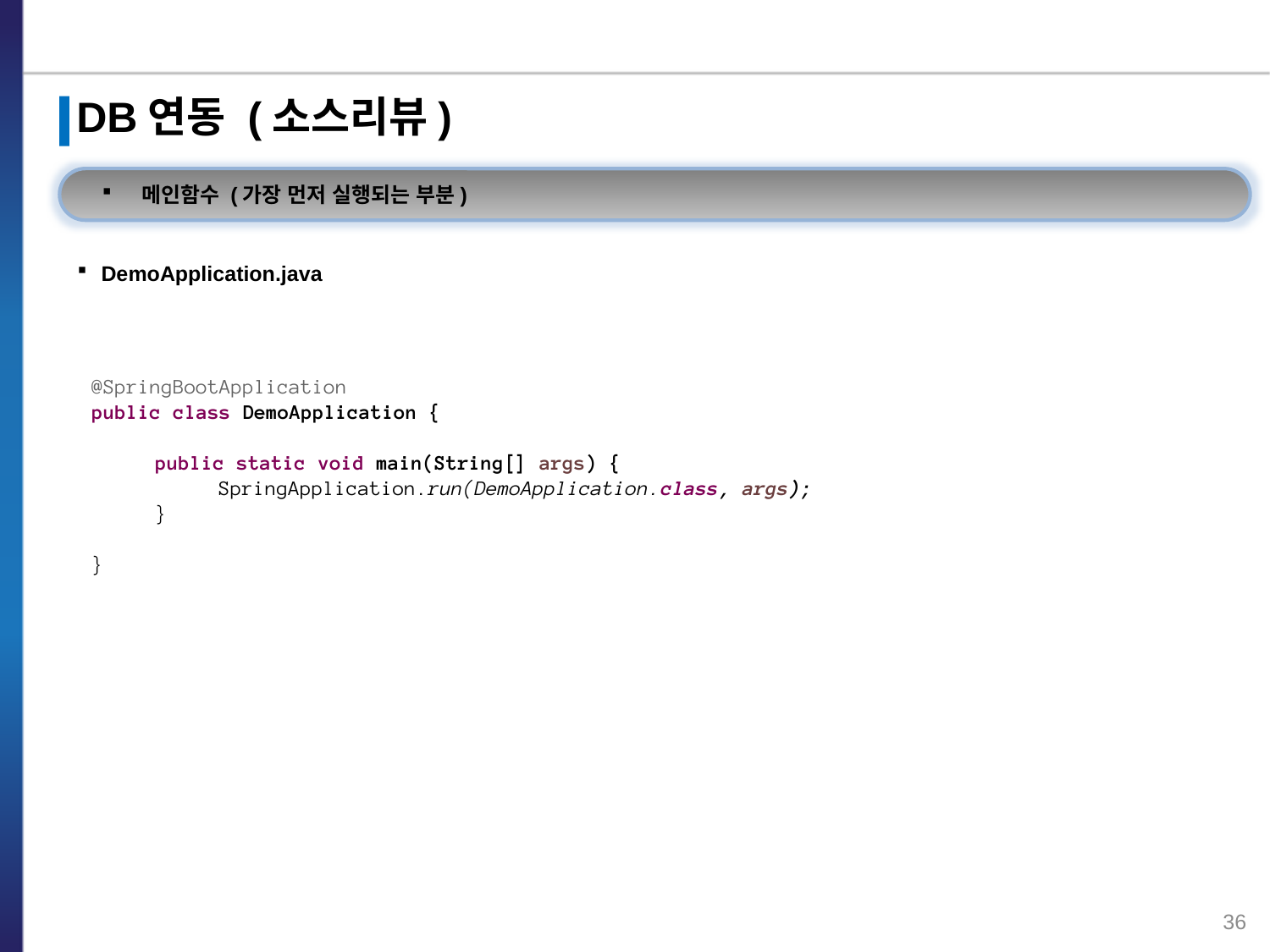

DB연동 (소스리뷰)

메인함수 (가장 먼저 실행되는 부분)
DemoApplication.java
@SpringBootApplication
public class DemoApplication {

public static void main(String[] args) {
SpringApplication.run(DemoApplication.class, args);
}

}
36